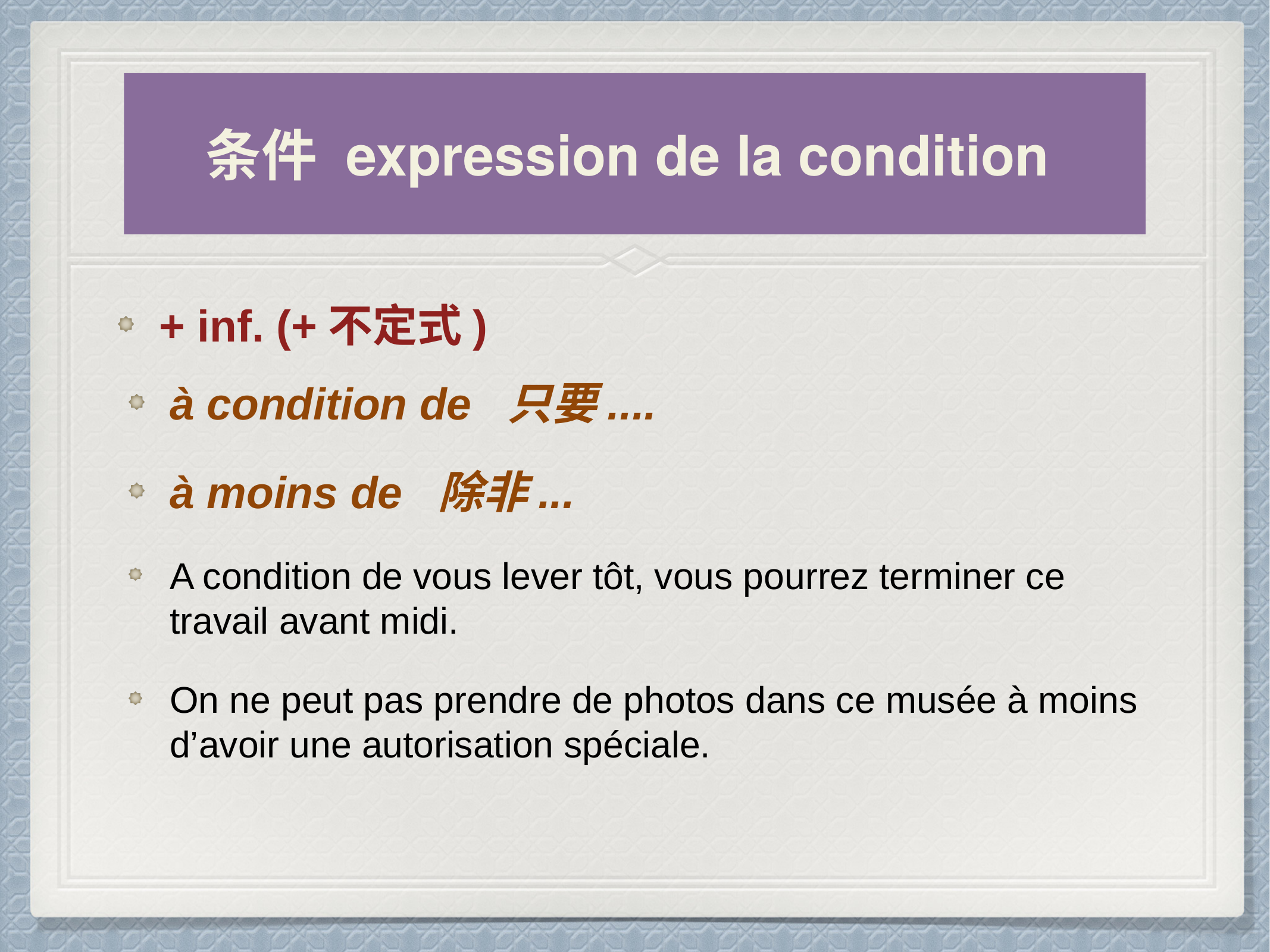

#
条件 expression de la condition
+ inf. (+不定式)
à condition de  只要....
à moins de  除非...
A condition de vous lever tôt, vous pourrez terminer ce travail avant midi.
On ne peut pas prendre de photos dans ce musée à moins d’avoir une autorisation spéciale.